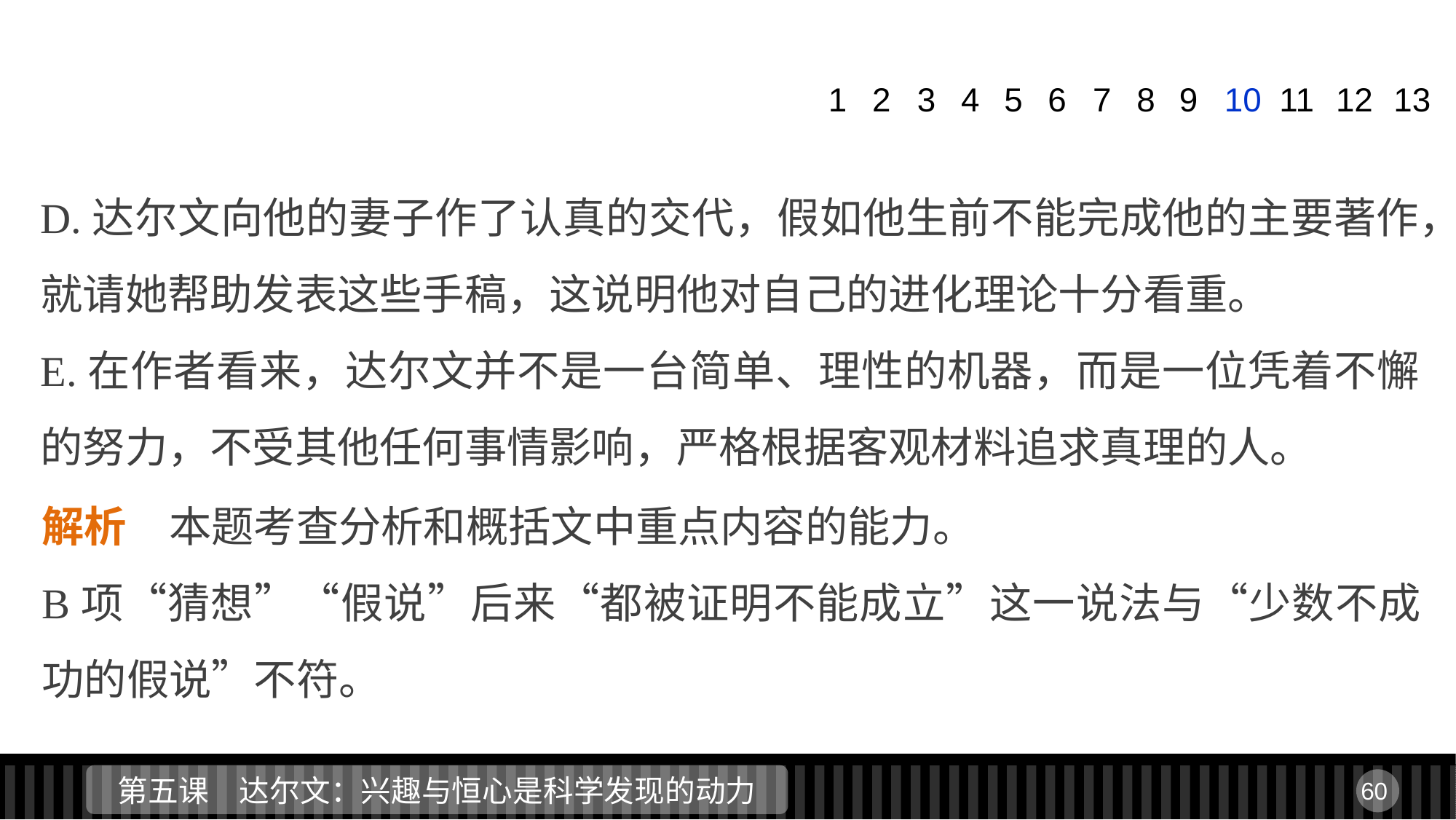

1
2
3
4
5
6
7
8
9
10
11
12
13
D.达尔文向他的妻子作了认真的交代，假如他生前不能完成他的主要著作，就请她帮助发表这些手稿，这说明他对自己的进化理论十分看重。
E.在作者看来，达尔文并不是一台简单、理性的机器，而是一位凭着不懈的努力，不受其他任何事情影响，严格根据客观材料追求真理的人。
解析　本题考查分析和概括文中重点内容的能力。
B项“猜想”“假说”后来“都被证明不能成立”这一说法与“少数不成功的假说”不符。